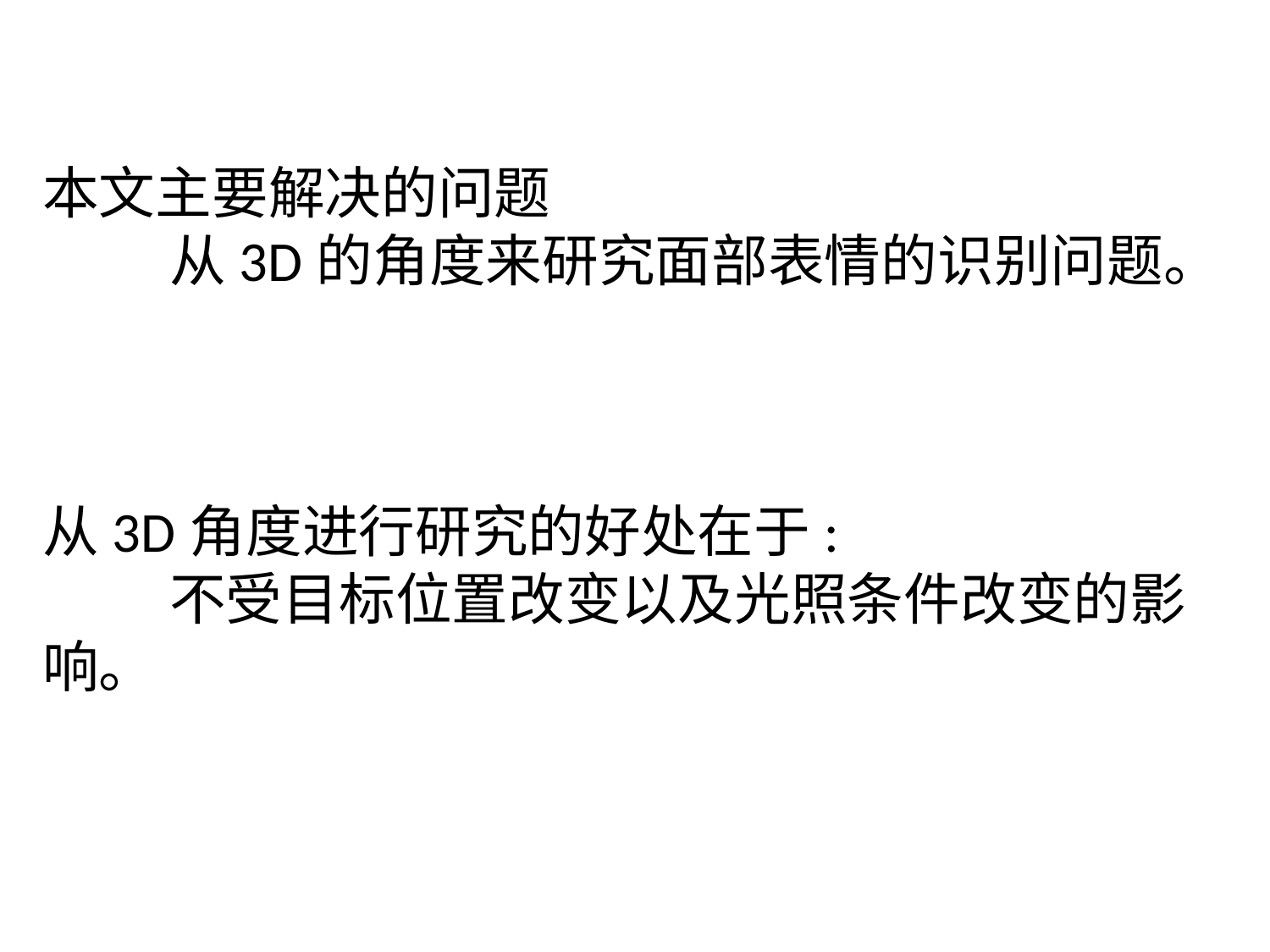

# 本文主要解决的问题 从3D的角度来研究面部表情的识别问题。 从3D角度进行研究的好处在于: 不受目标位置改变以及光照条件改变的影响。